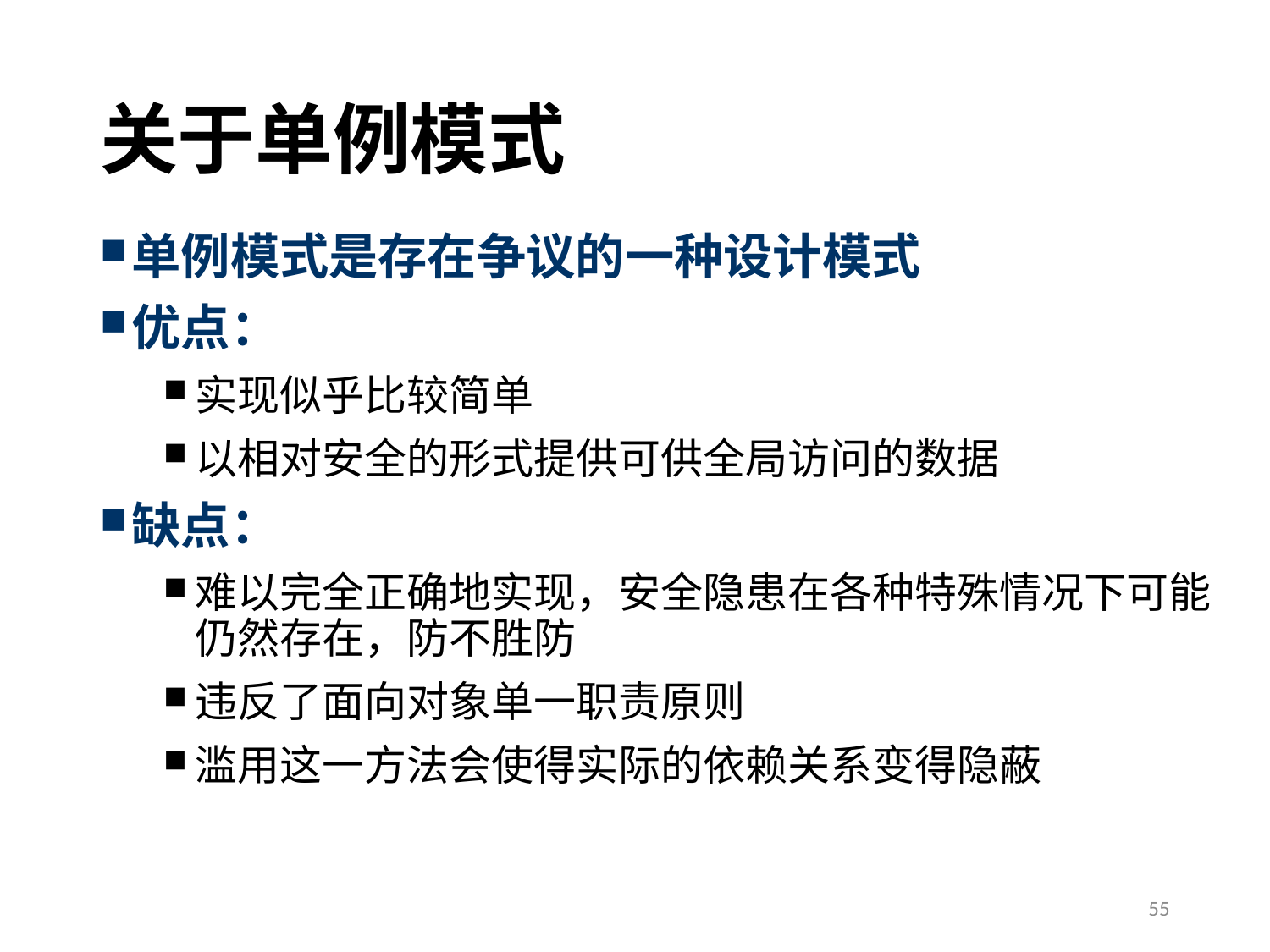

# 关于单例模式
单例模式是存在争议的一种设计模式
优点：
实现似乎比较简单
以相对安全的形式提供可供全局访问的数据
缺点：
难以完全正确地实现，安全隐患在各种特殊情况下可能仍然存在，防不胜防
违反了面向对象单一职责原则
滥用这一方法会使得实际的依赖关系变得隐蔽

55